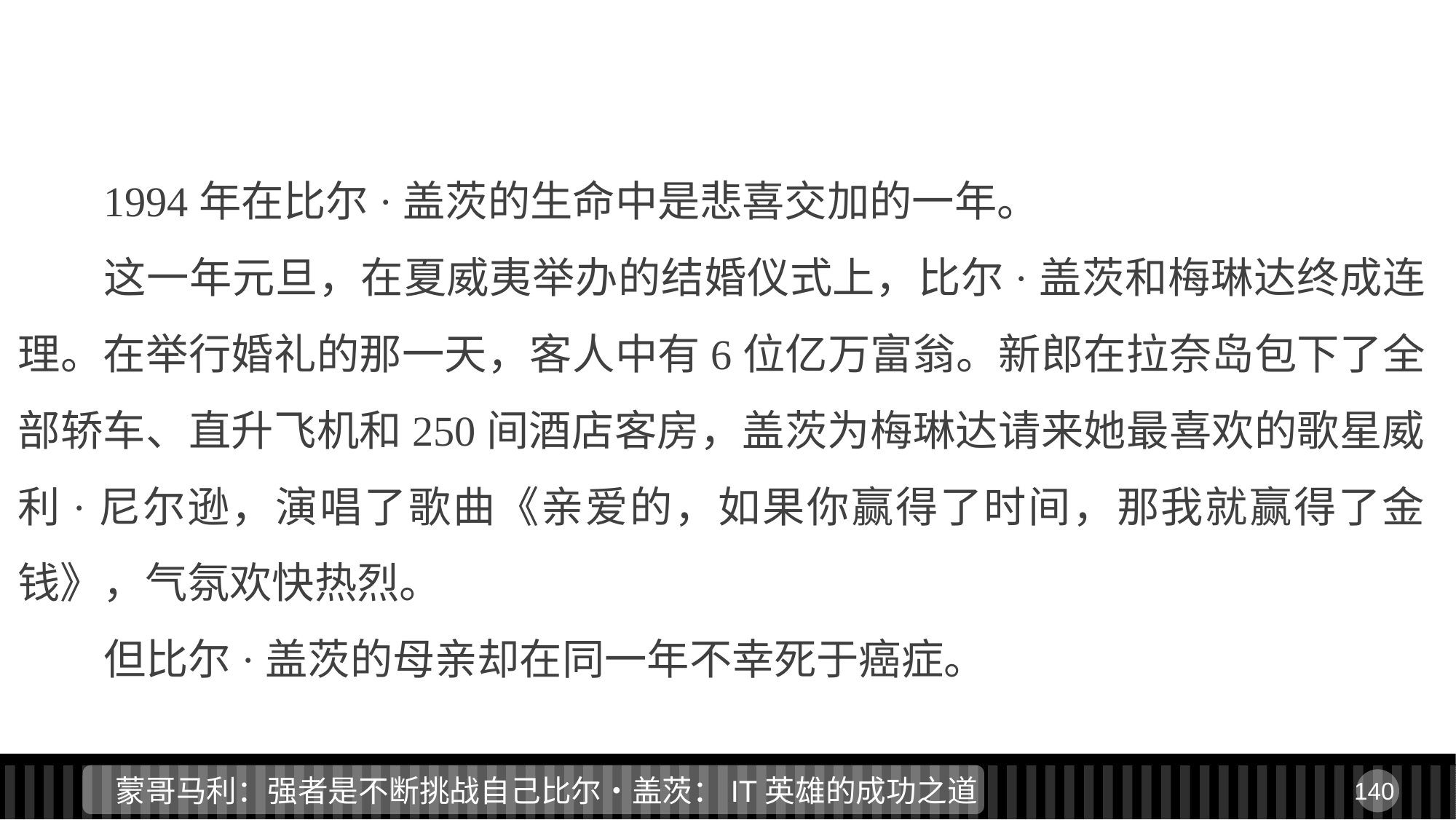

1994年在比尔·盖茨的生命中是悲喜交加的一年。
这一年元旦，在夏威夷举办的结婚仪式上，比尔·盖茨和梅琳达终成连理。在举行婚礼的那一天，客人中有6位亿万富翁。新郎在拉奈岛包下了全部轿车、直升飞机和250间酒店客房，盖茨为梅琳达请来她最喜欢的歌星威利·尼尔逊，演唱了歌曲《亲爱的，如果你赢得了时间，那我就赢得了金钱》，气氛欢快热烈。
但比尔·盖茨的母亲却在同一年不幸死于癌症。